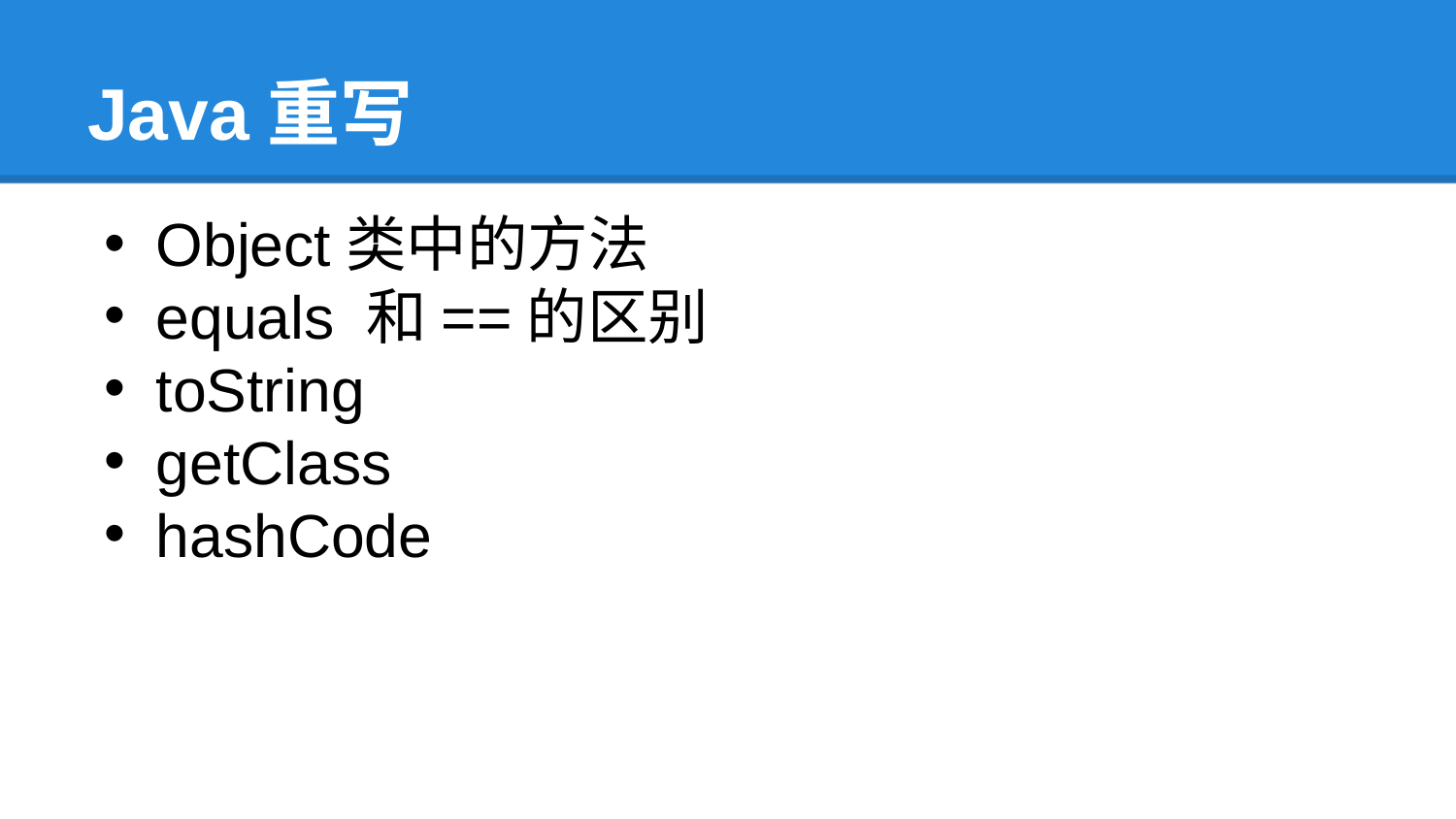

# Java重写
Object类中的方法
equals 和==的区别
toString
getClass
hashCode